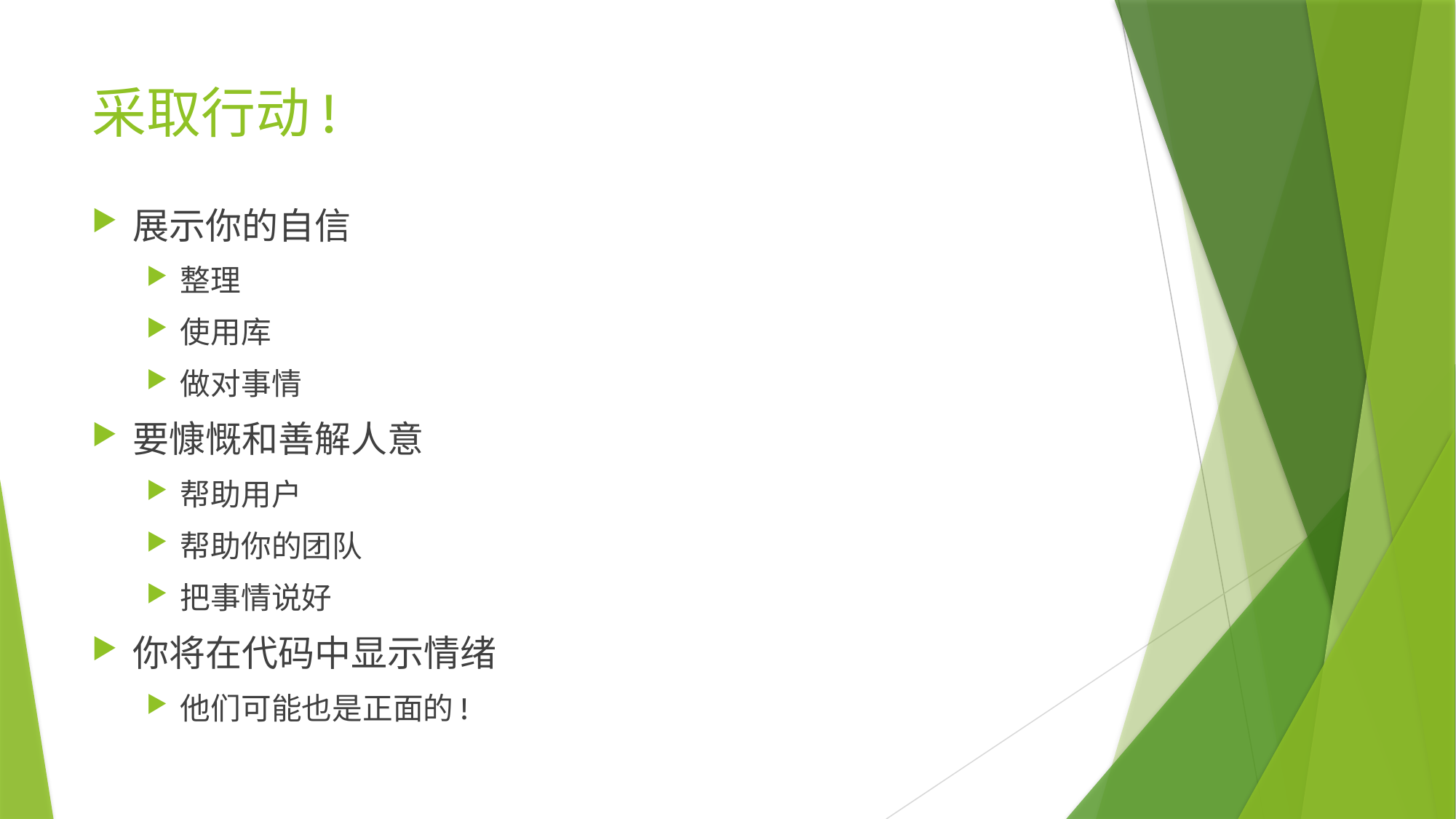

# 采取行动!
展示你的自信
整理
使用库
做对事情
要慷慨和善解人意
帮助用户
帮助你的团队
把事情说好
你将在代码中显示情绪
他们可能也是正面的!